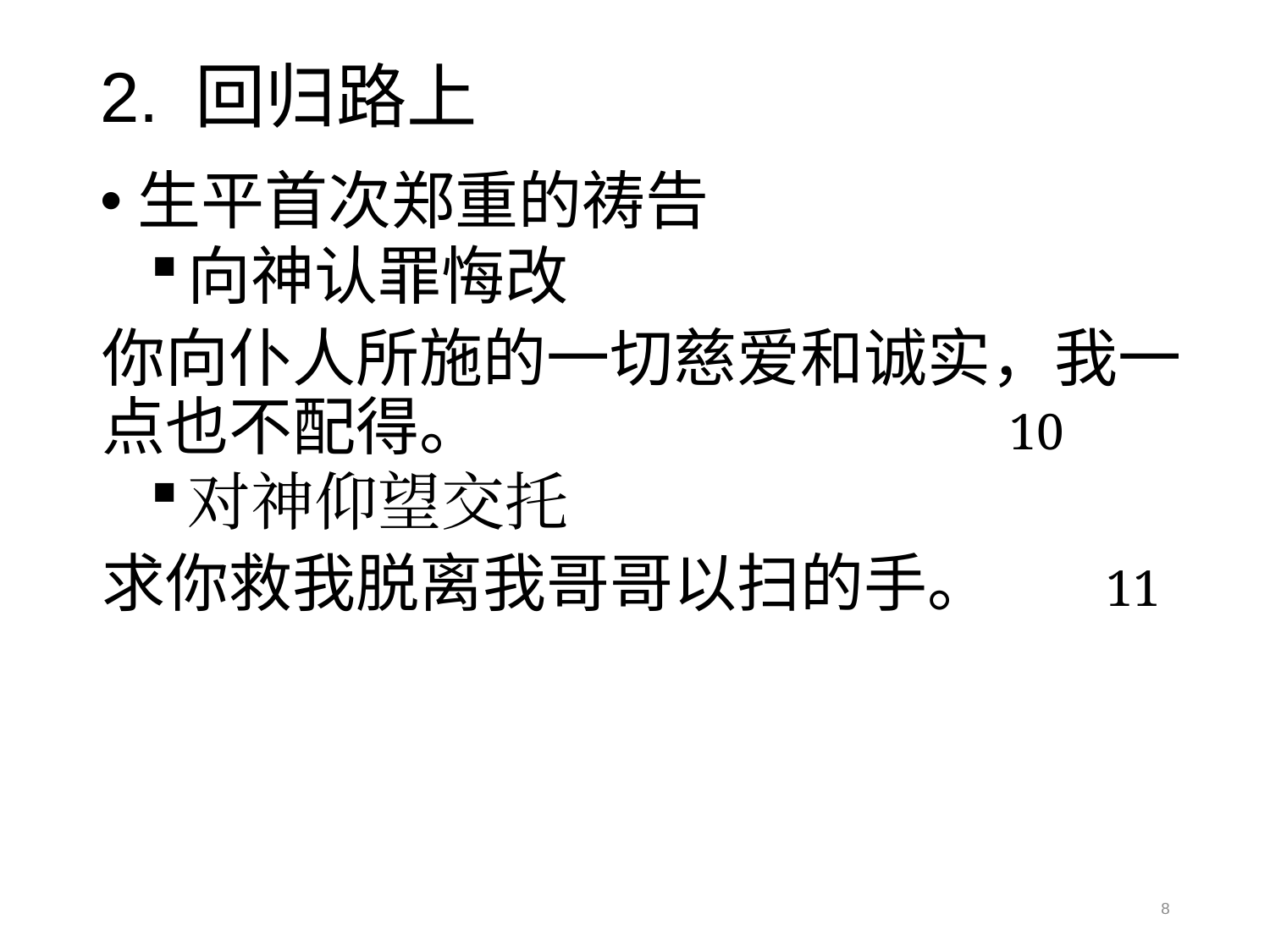

# 2. 回归路上
生平首次郑重的祷告
向神认罪悔改
你向仆人所施的一切慈爱和诚实，我一点也不配得。                                    10
对神仰望交托
求你救我脱离我哥哥以扫的手。       11

8